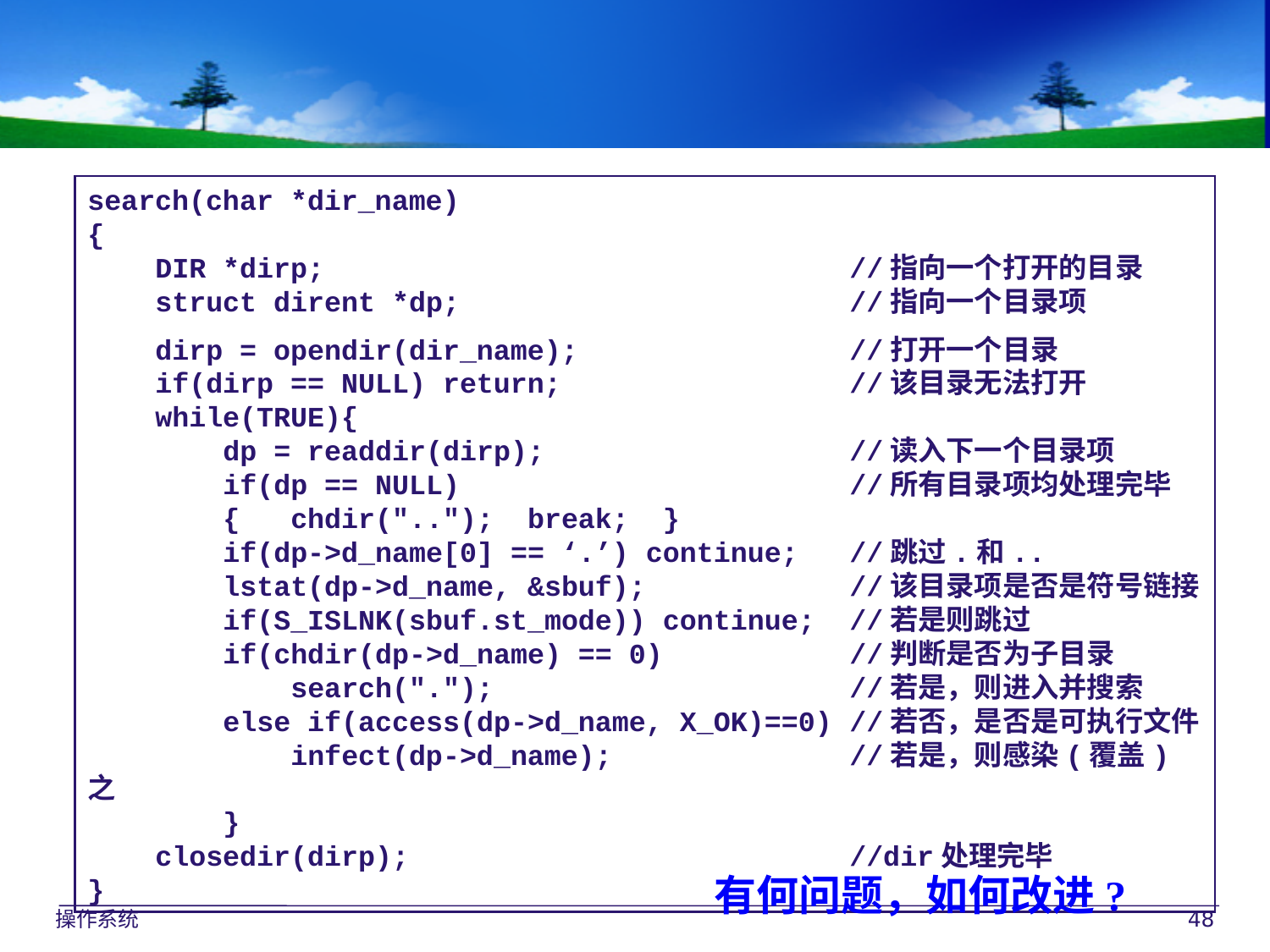

search(char *dir_name)
{
    DIR *dirp;					//指向一个打开的目录
    struct dirent *dp;				//指向一个目录项
    dirp = opendir(dir_name);			//打开一个目录
    if(dirp == NULL) return;			//该目录无法打开
    while(TRUE){
        dp = readdir(dirp);			//读入下一个目录项
        if(dp == NULL) 			//所有目录项均处理完毕
        {   chdir("..");  break;  }
        if(dp->d_name[0] == ‘.’) continue;	//跳过.和..
        lstat(dp->d_name, &sbuf);		//该目录项是否是符号链接
        if(S_ISLNK(sbuf.st_mode)) continue;	//若是则跳过
        if(chdir(dp->d_name) == 0)		//判断是否为子目录
            search(".");			//若是，则进入并搜索
        else if(access(dp->d_name, X_OK)==0)	//若否，是否是可执行文件
            infect(dp->d_name);		//若是，则感染(覆盖)之
        }
    closedir(dirp);				//dir处理完毕
}
有何问题，如何改进?
操作系统
48